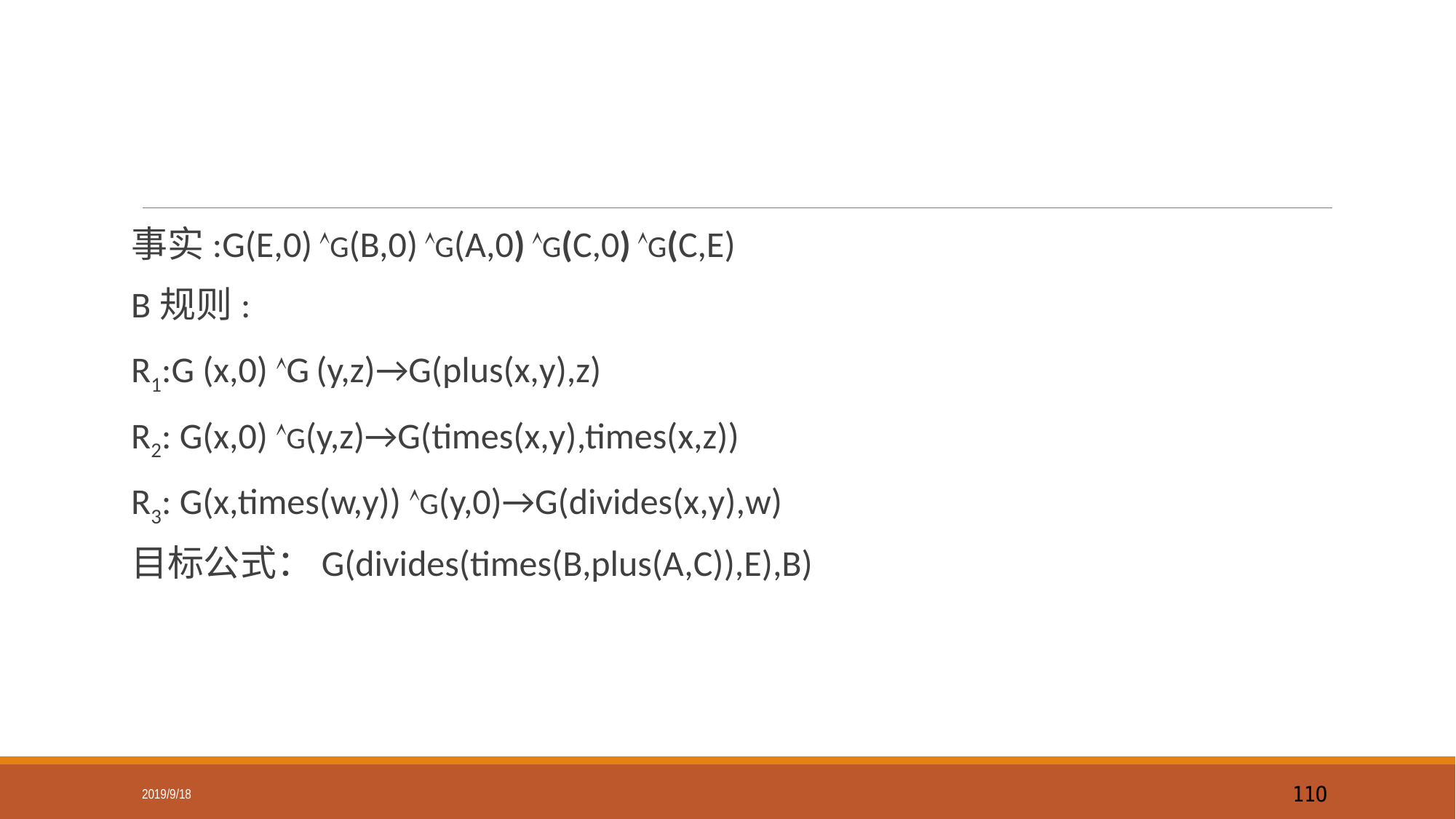

#
事实:G(E,0) ∧G(B,0) ∧G(A,0) ∧G(C,0) ∧G(C,E)
B规则:
R1:G (x,0) ∧G (y,z)→G(plus(x,y),z)
R2: G(x,0) ∧G(y,z)→G(times(x,y),times(x,z))
R3: G(x,times(w,y)) ∧G(y,0)→G(divides(x,y),w)
目标公式：G(divides(times(B,plus(A,C)),E),B)

2019/9/18
110